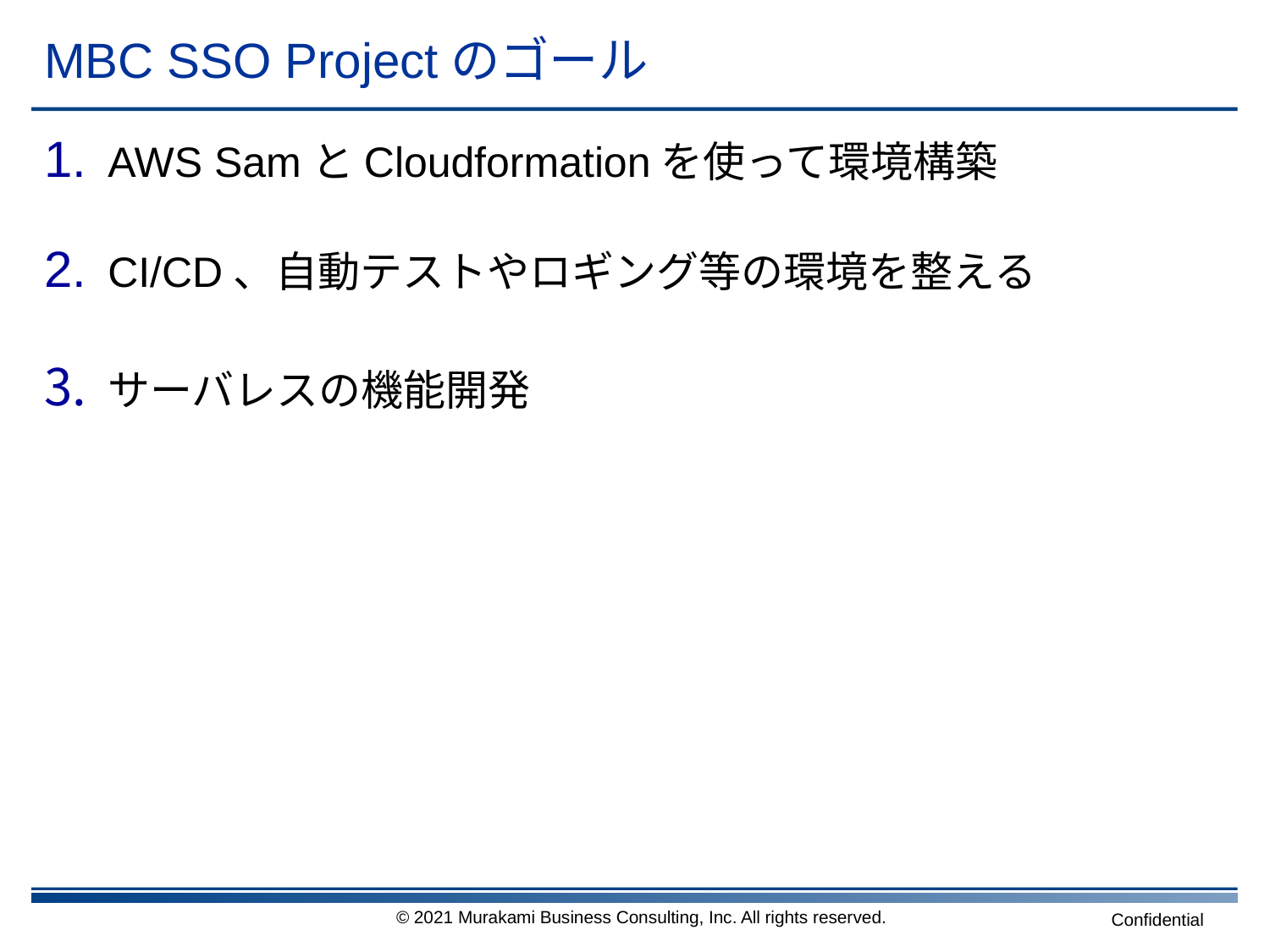

# MBC SSO Projectのゴール
AWS SamとCloudformationを使って環境構築
CI/CD、自動テストやロギング等の環境を整える

サーバレスの機能開発